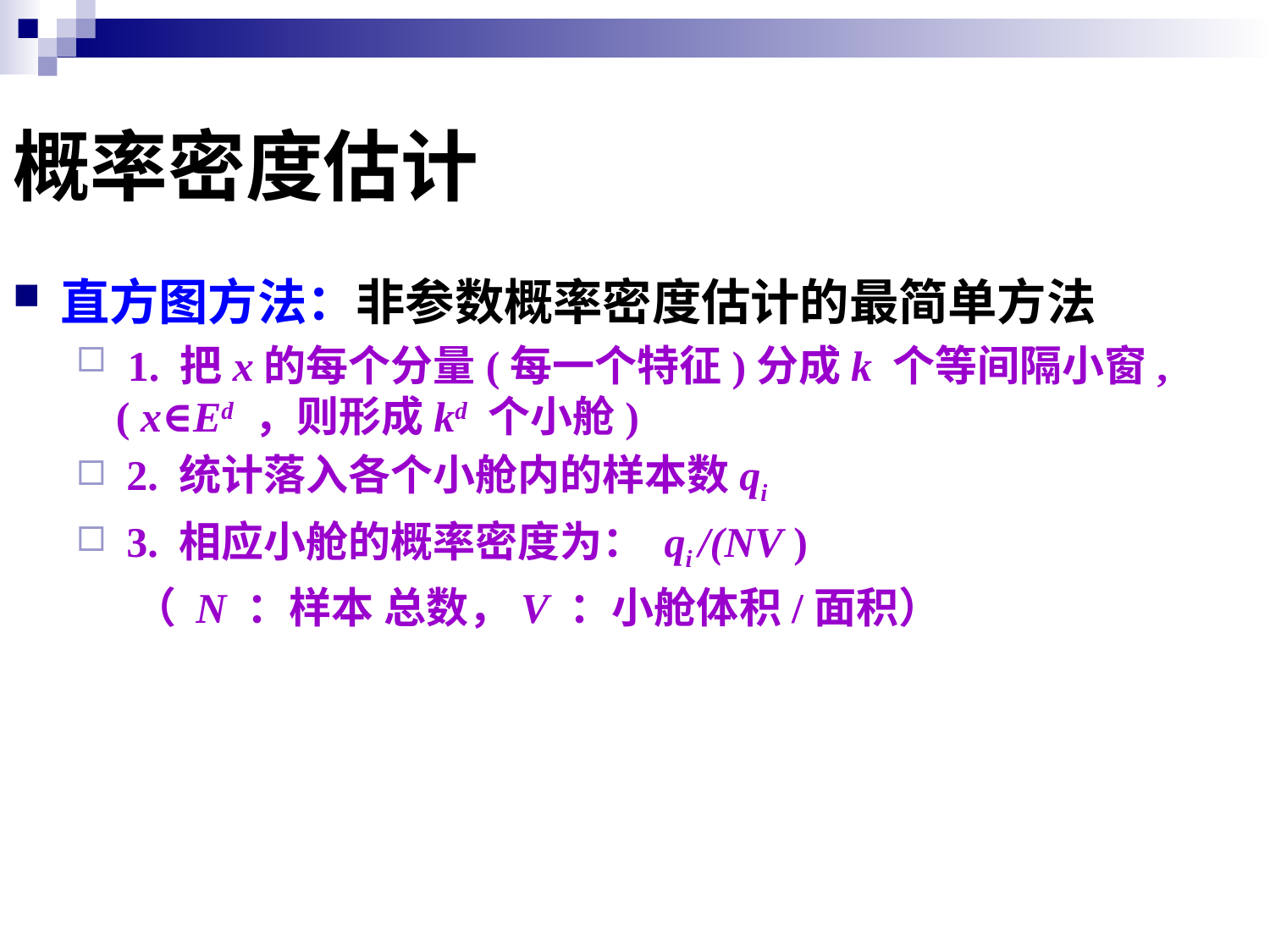

概率密度估计
直方图方法：非参数概率密度估计的最简单方法
 1. 把x的每个分量(每一个特征)分成k 个等间隔小窗, ( x∈Ed ，则形成kd 个小舱)
 2. 统计落入各个小舱内的样本数qi
 3. 相应小舱的概率密度为： qi /(NV )
     （ N ：样本 总数，V ：小舱体积/面积）